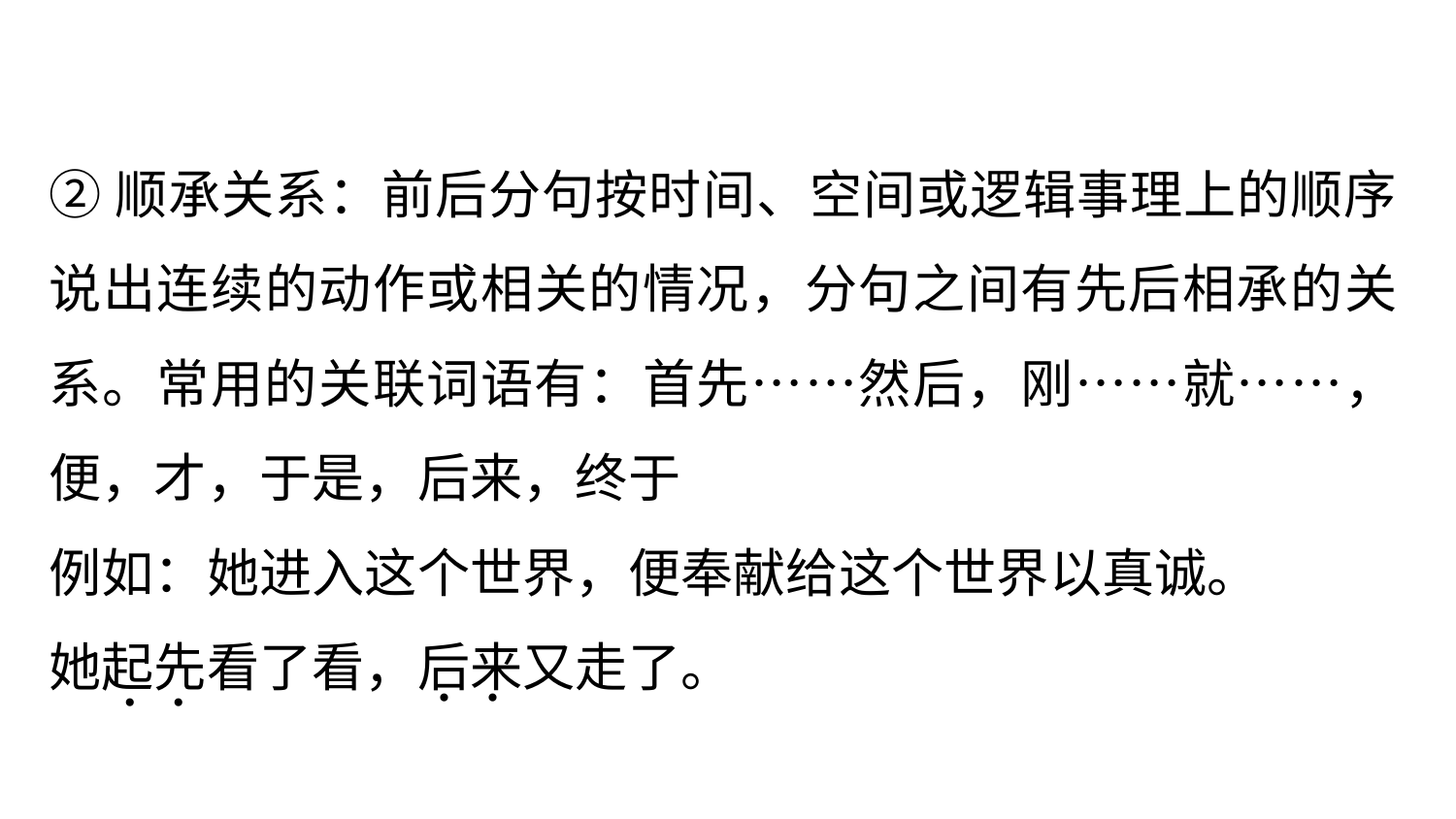

②顺承关系：前后分句按时间、空间或逻辑事理上的顺序说出连续的动作或相关的情况，分句之间有先后相承的关系。常用的关联词语有：首先……然后，刚……就……，便，才，于是，后来，终于
例如：她进入这个世界，便奉献给这个世界以真诚。
她起先看了看，后来又走了。
.   .
.   .